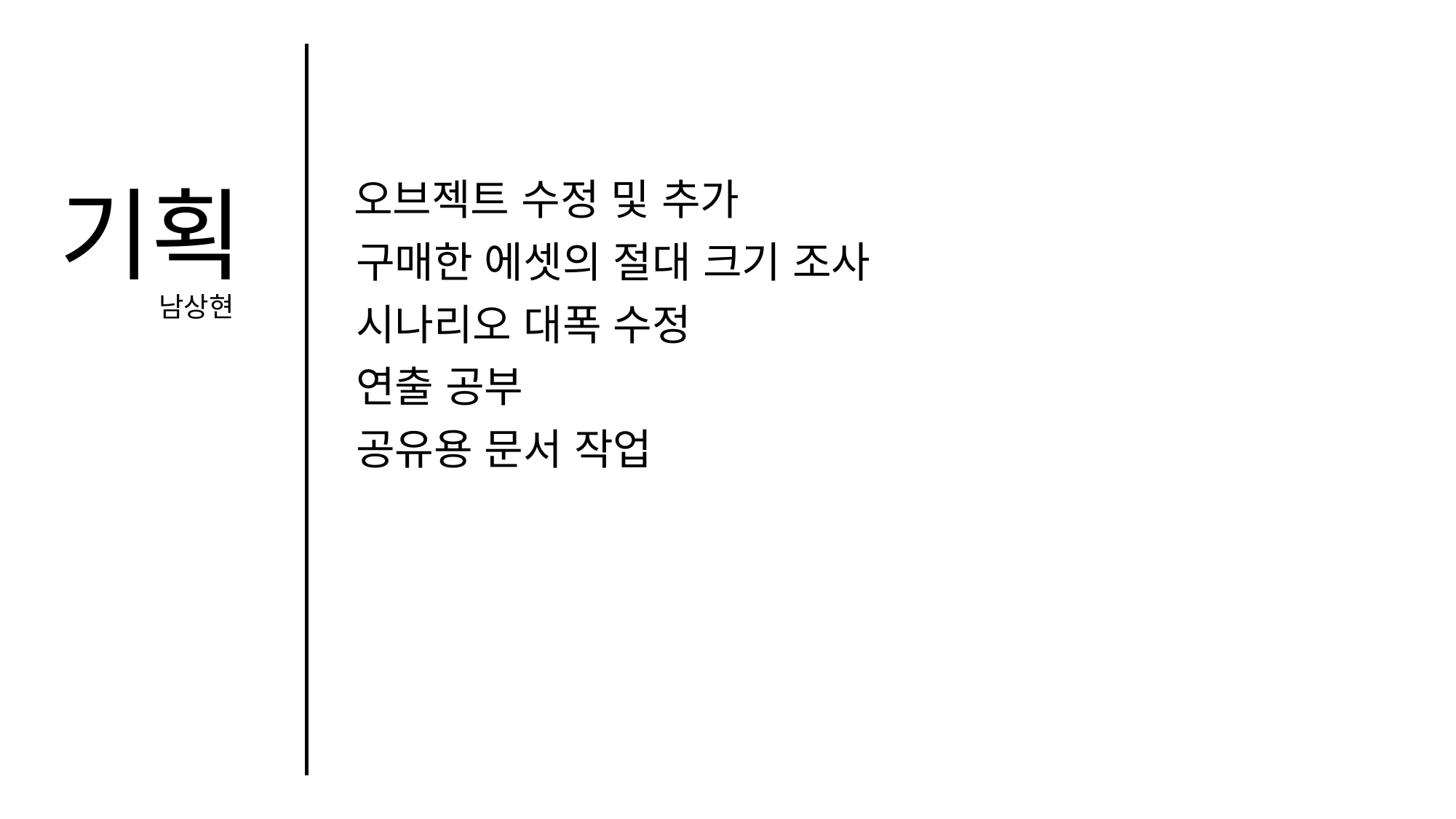

기획
오브젝트 수정 및 추가
구매한 에셋의 절대 크기 조사
남상현
시나리오 대폭 수정
연출 공부
공유용 문서 작업